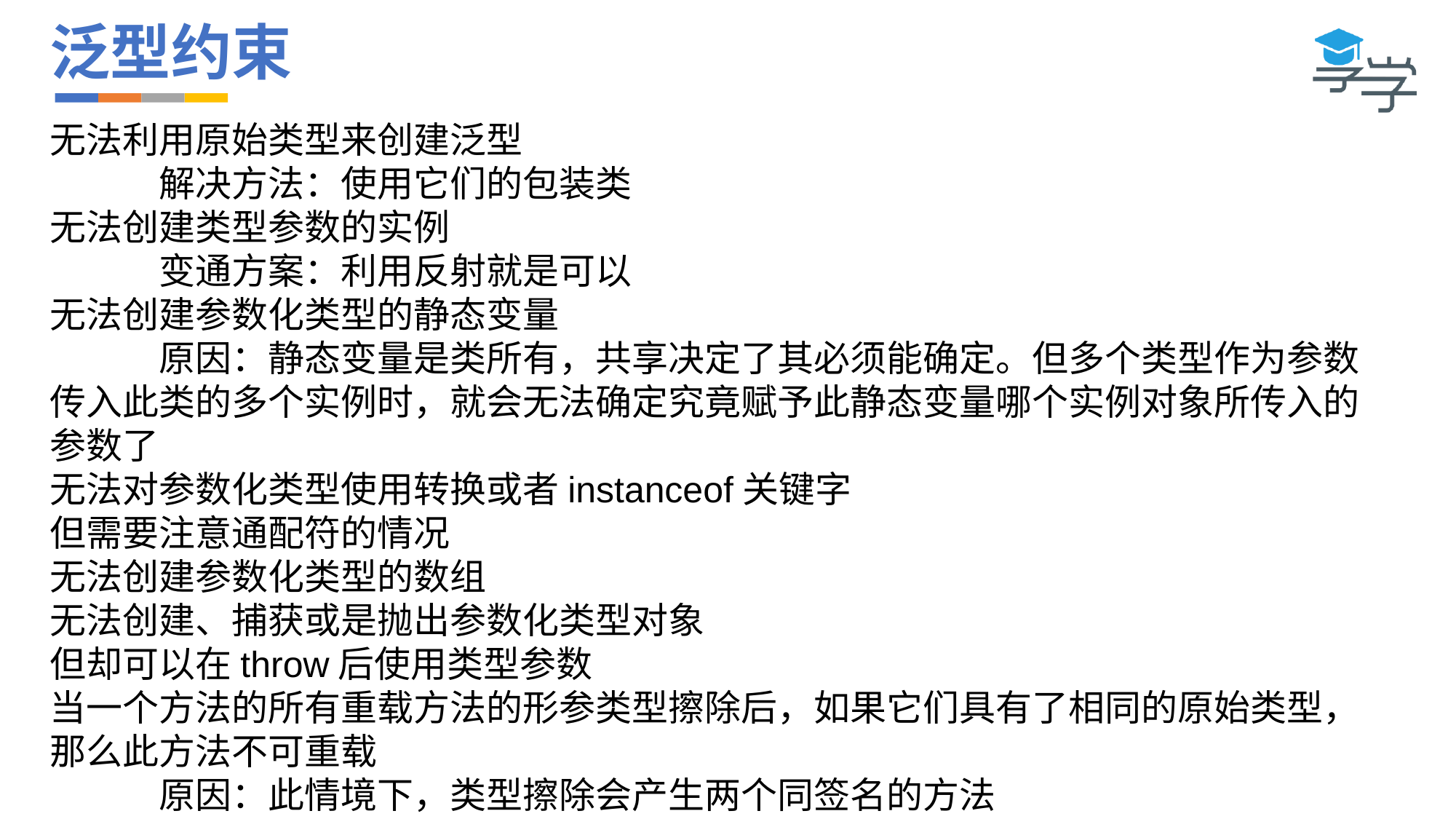

# 泛型约束
无法利用原始类型来创建泛型
	解决方法：使用它们的包装类
无法创建类型参数的实例
	变通方案：利用反射就是可以
无法创建参数化类型的静态变量
	原因：静态变量是类所有，共享决定了其必须能确定。但多个类型作为参数传入此类的多个实例时，就会无法确定究竟赋予此静态变量哪个实例对象所传入的参数了
无法对参数化类型使用转换或者instanceof关键字
但需要注意通配符的情况
无法创建参数化类型的数组
无法创建、捕获或是抛出参数化类型对象
但却可以在throw后使用类型参数
当一个方法的所有重载方法的形参类型擦除后，如果它们具有了相同的原始类型，那么此方法不可重载
	原因：此情境下，类型擦除会产生两个同签名的方法